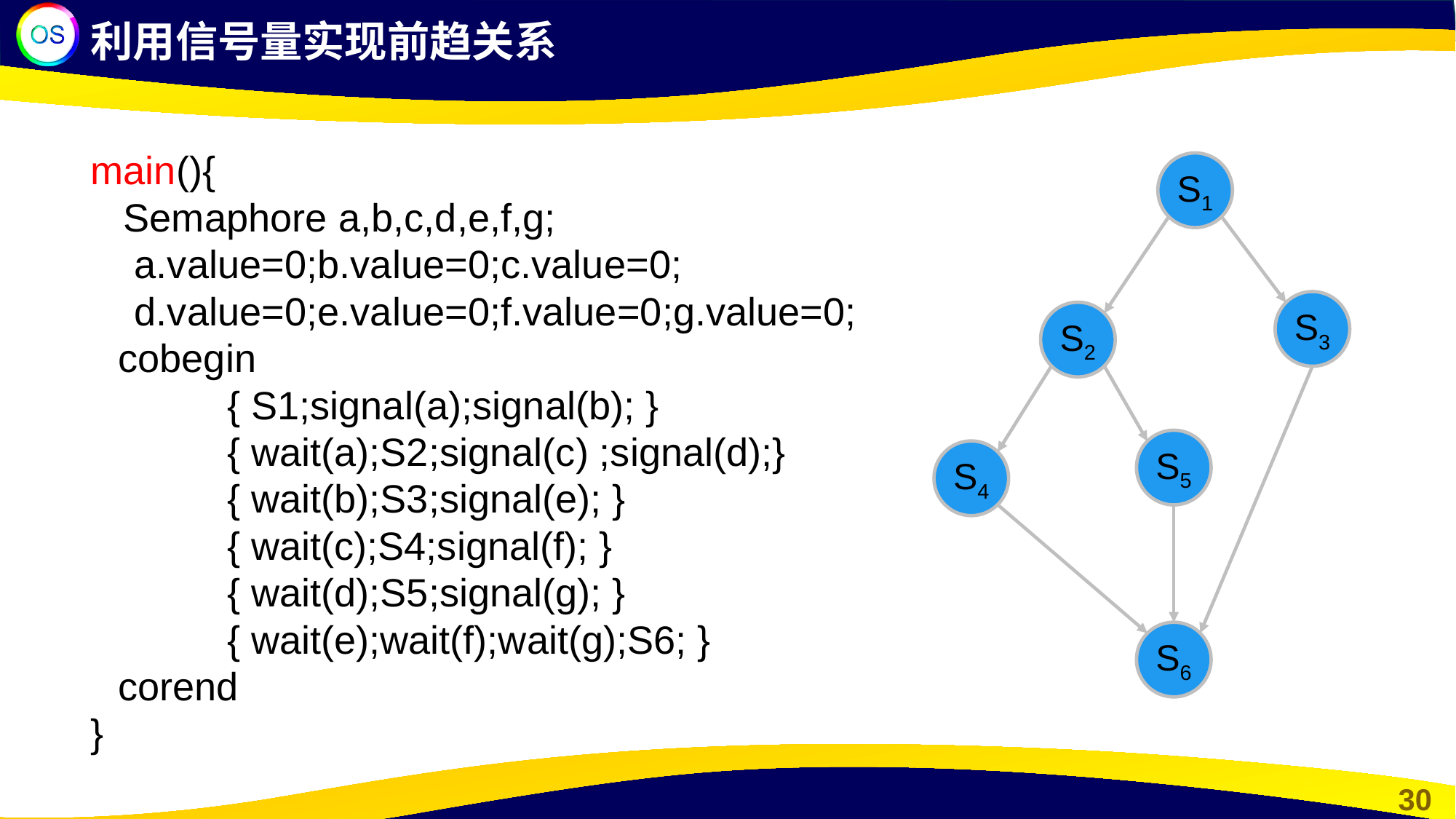

利用信号量实现前趋关系
main(){
   Semaphore a,b,c,d,e,f,g;
    a.value=0;b.value=0;c.value=0;
    d.value=0;e.value=0;f.value=0;g.value=0;
	cobegin
		{ S1;signal(a);signal(b); }
		{ wait(a);S2;signal(c) ;signal(d);}
		{ wait(b);S3;signal(e); }
		{ wait(c);S4;signal(f); }
		{ wait(d);S5;signal(g); }
		{ wait(e);wait(f);wait(g);S6; }
	corend
}

S1
S3
S2
S5
S4
S6